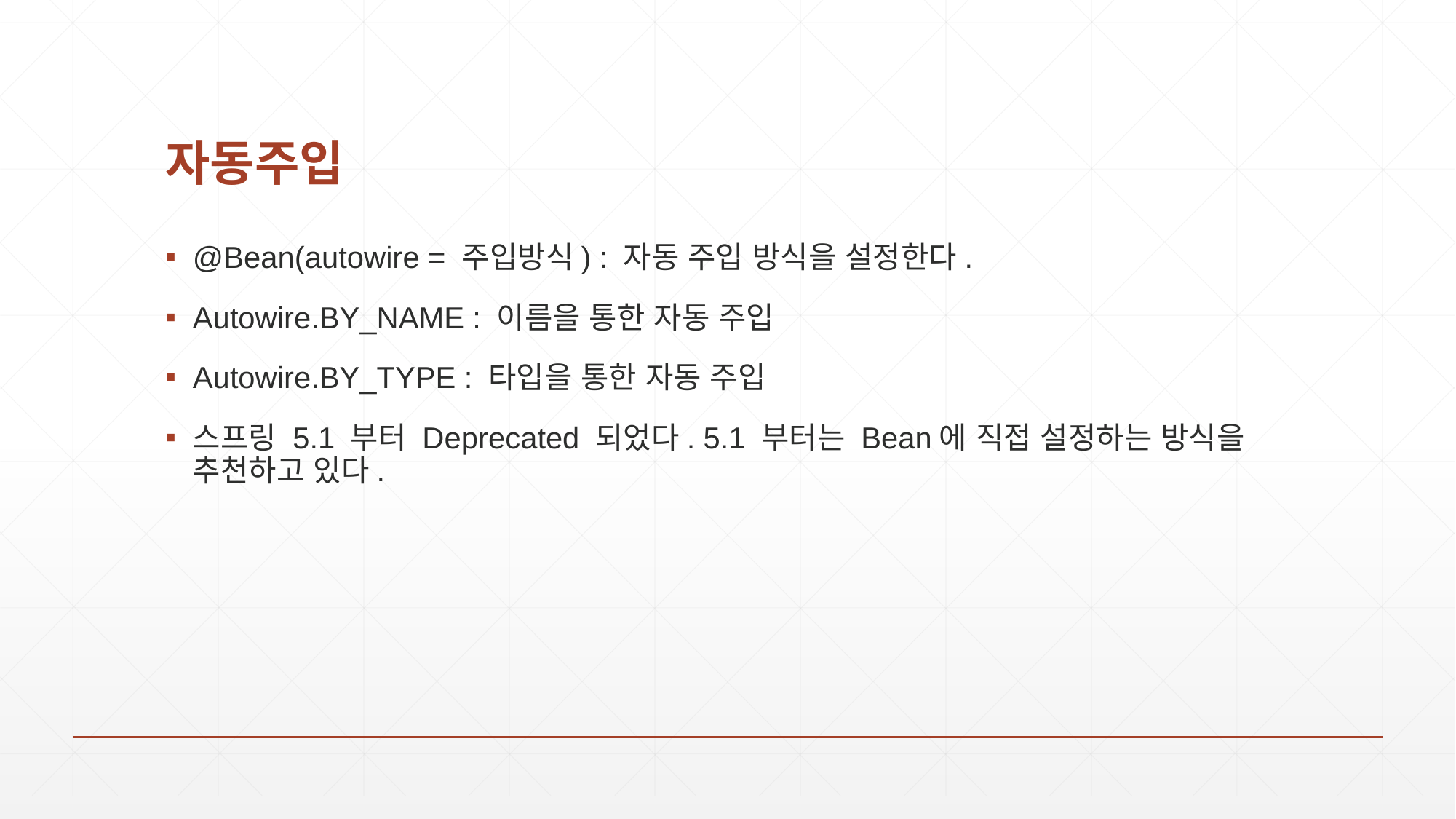

# 자동주입
@Bean(autowire = 주입방식) : 자동 주입 방식을 설정한다.
Autowire.BY_NAME : 이름을 통한 자동 주입
Autowire.BY_TYPE : 타입을 통한 자동 주입
스프링 5.1 부터 Deprecated 되었다. 5.1 부터는 Bean에 직접 설정하는 방식을 추천하고 있다.